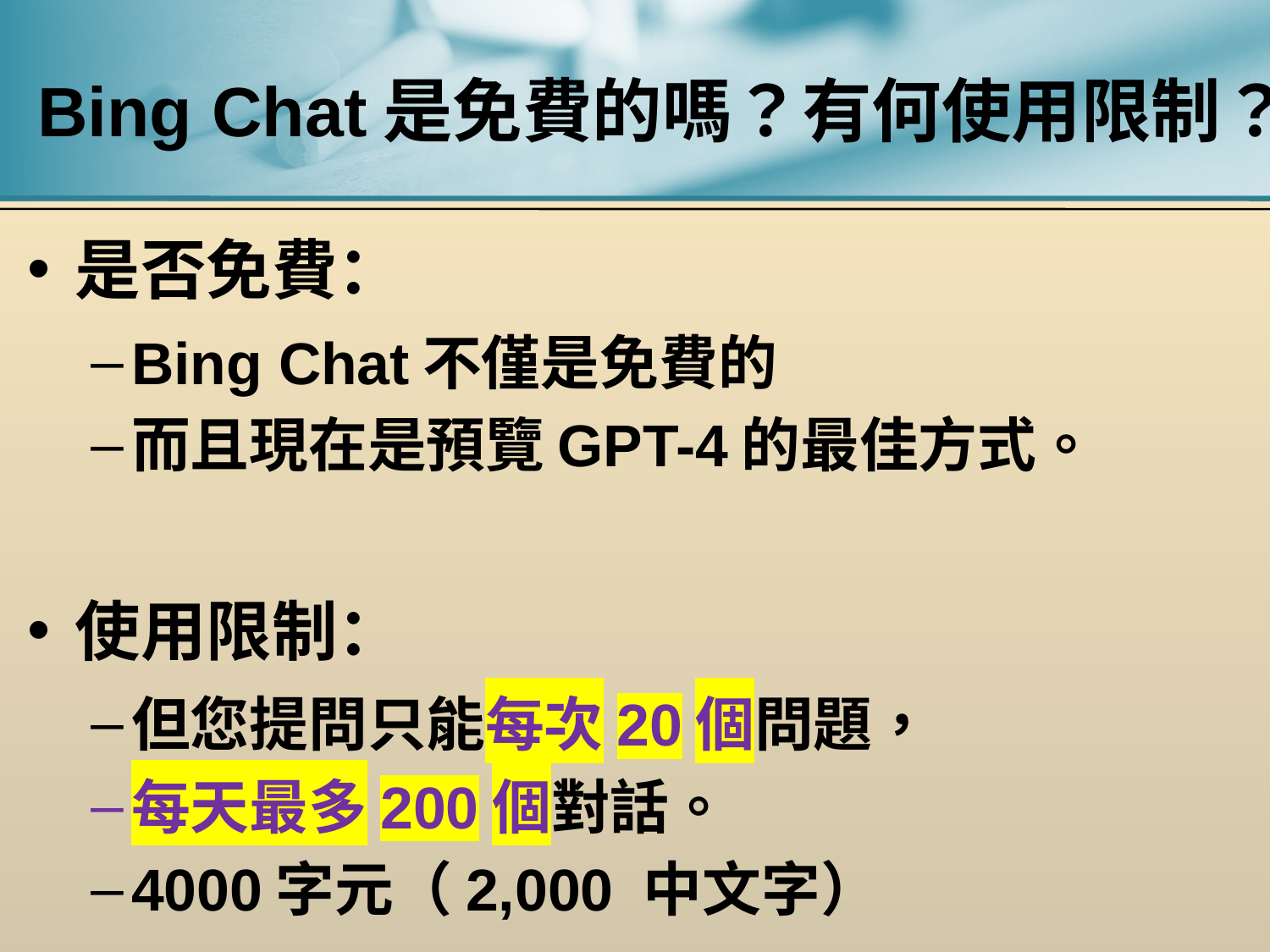

# Bing Chat是免費的嗎？有何使用限制？
是否免費：
Bing Chat不僅是免費的
而且現在是預覽GPT-4的最佳方式。

使用限制：
但您提問只能每次20個問題，
每天最多200個對話。
4000字元（2,000 中文字）